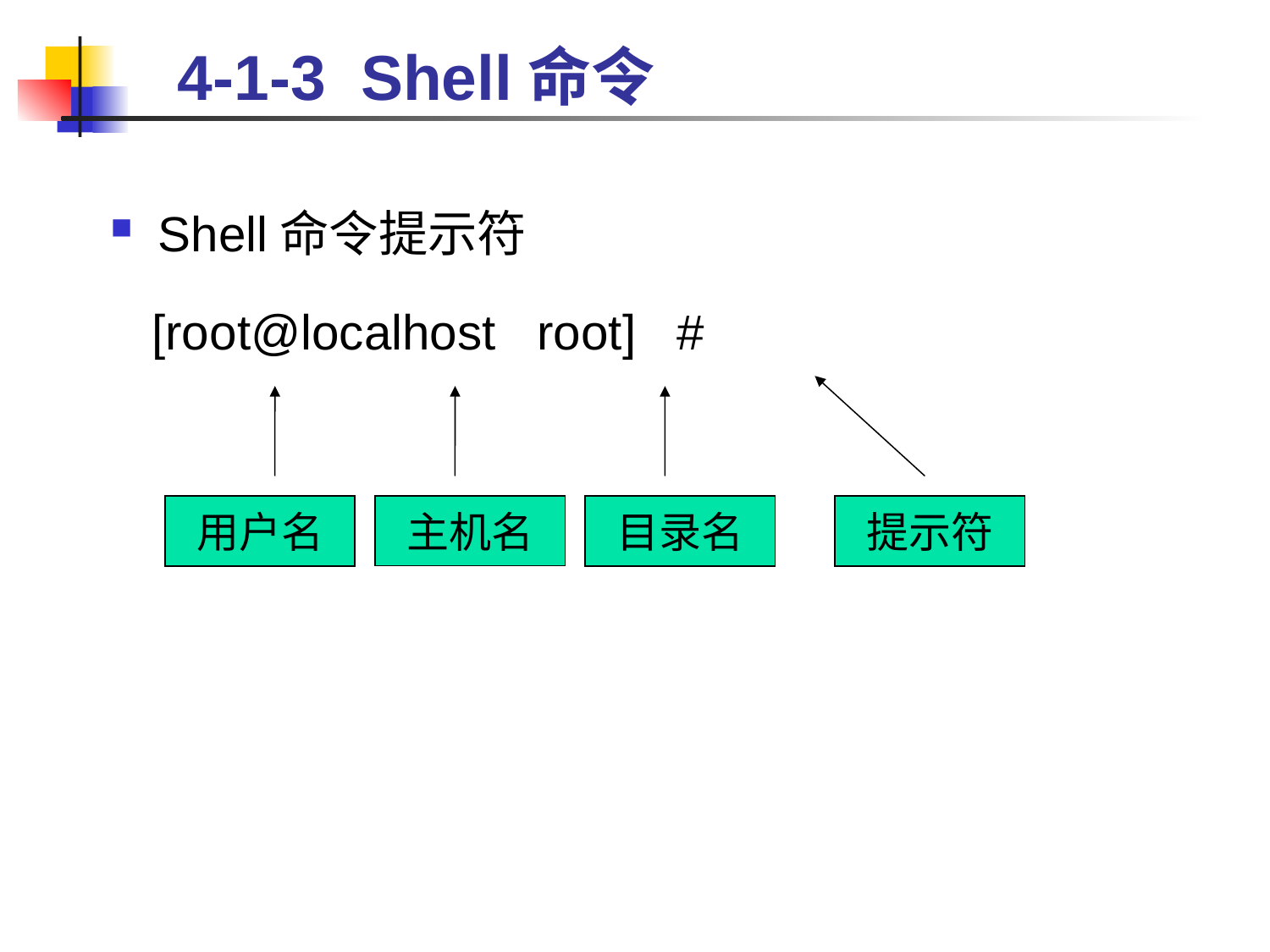

# 4-1-3  Shell命令
Shell命令提示符
   [root@localhost   root]   #

主机名
用户名
目录名
提示符